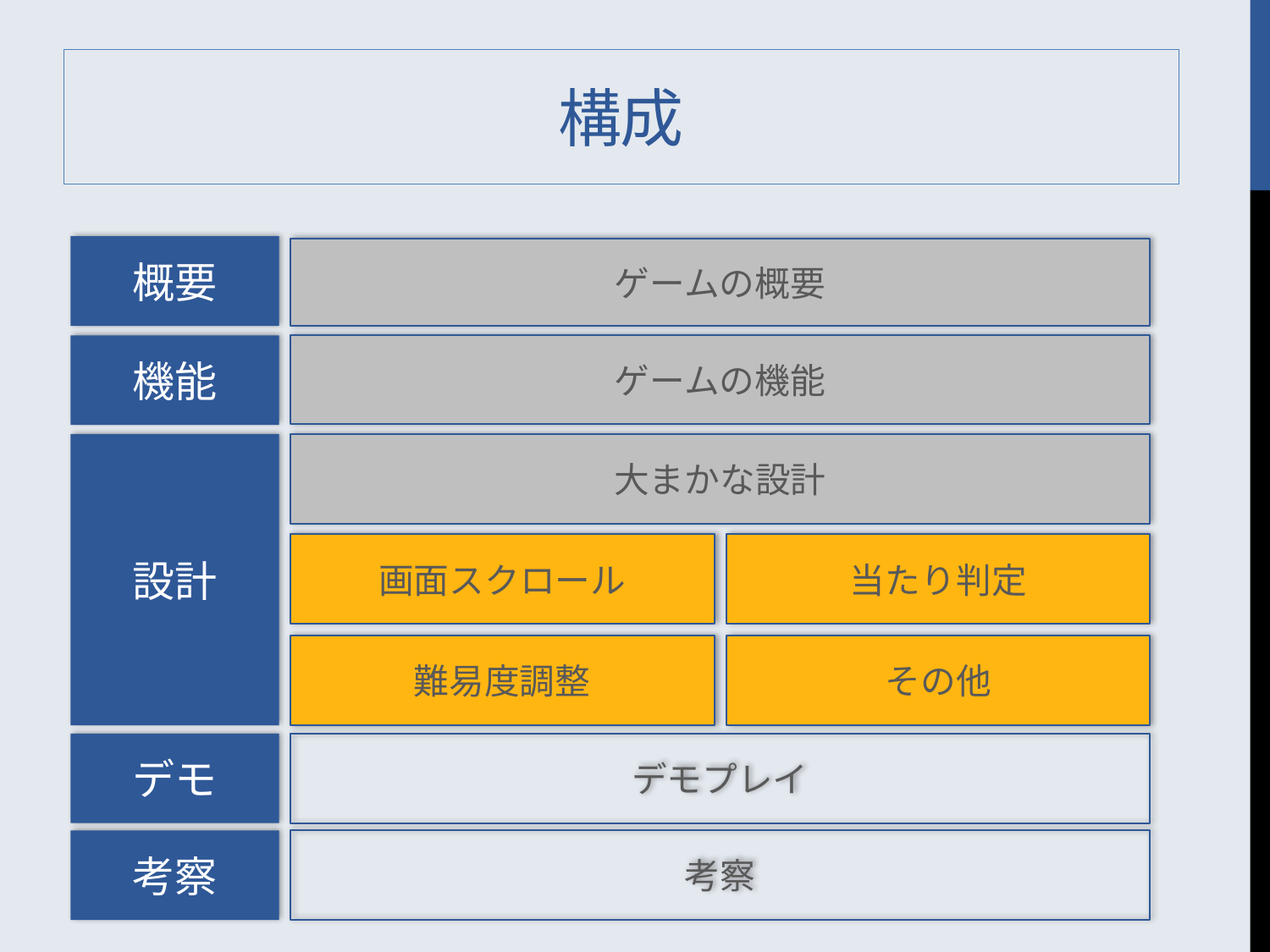

# 構成
概要
ゲームの概要
機能
ゲームの機能
設計
大まかな設計
画面スクロール
当たり判定
難易度調整
その他
デモ
デモプレイ
考察
考察